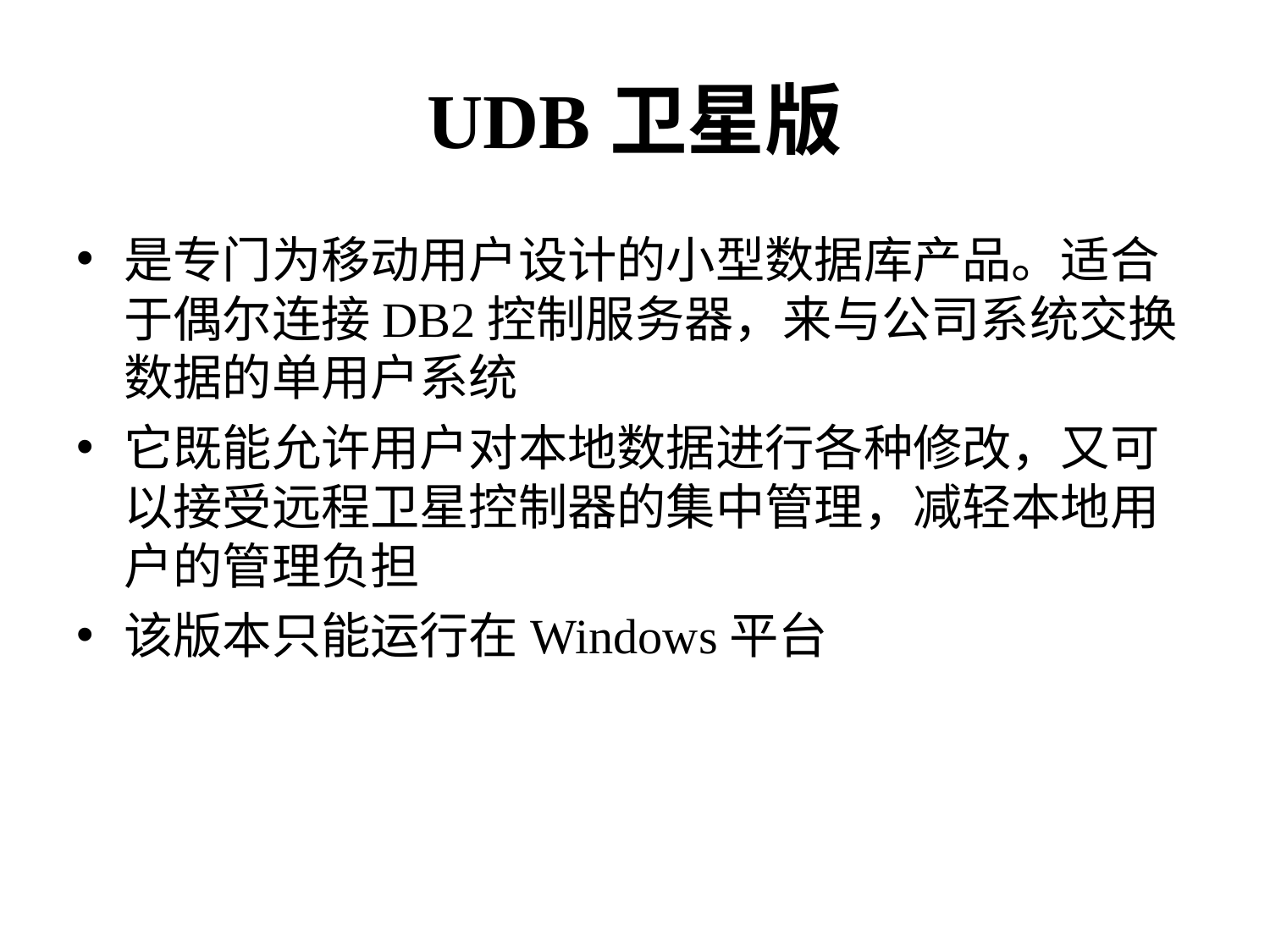

# UDB卫星版
是专门为移动用户设计的小型数据库产品。适合于偶尔连接DB2控制服务器，来与公司系统交换数据的单用户系统
它既能允许用户对本地数据进行各种修改，又可以接受远程卫星控制器的集中管理，减轻本地用户的管理负担
该版本只能运行在Windows平台